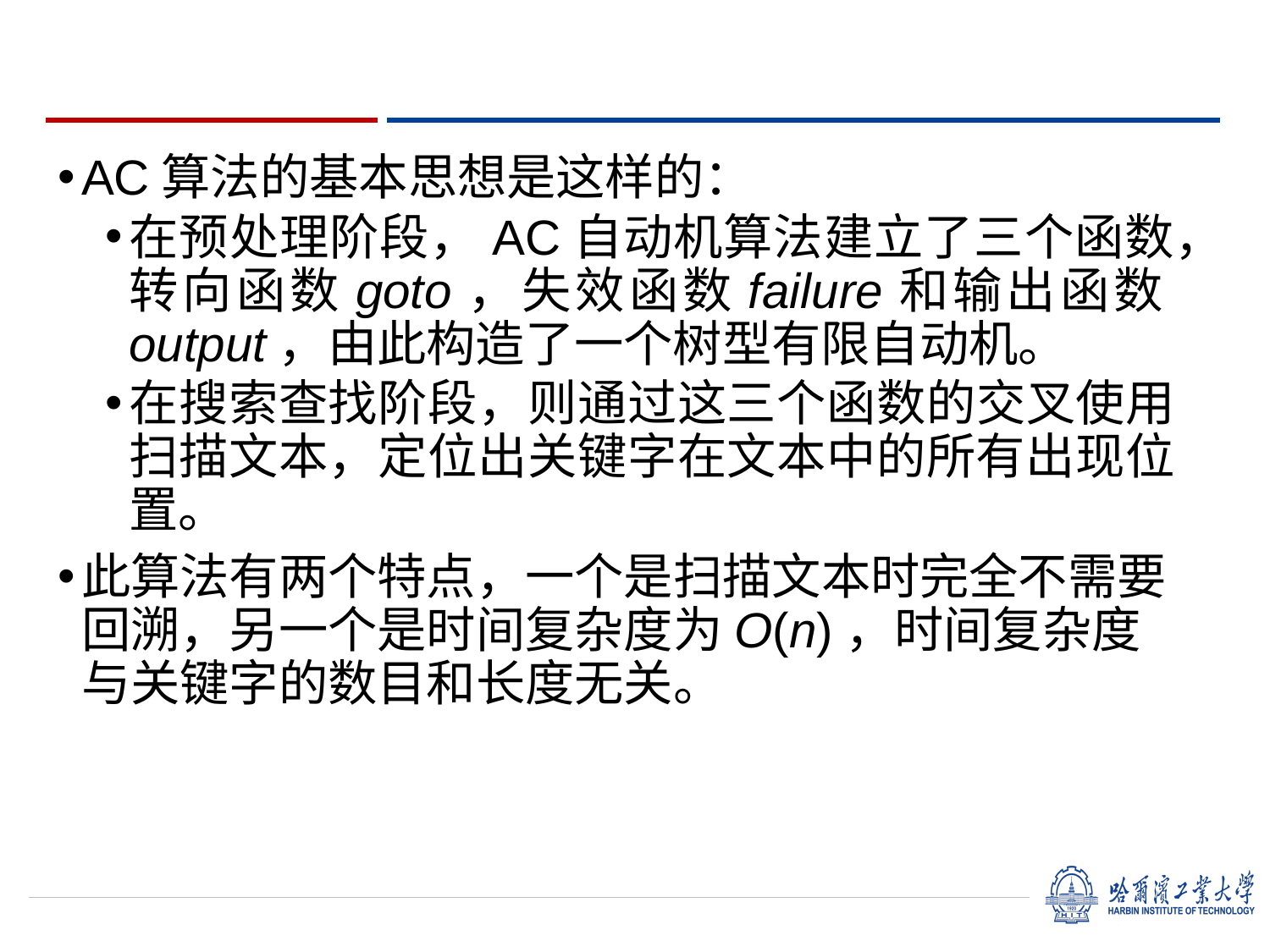

AC算法的基本思想是这样的：
在预处理阶段，AC自动机算法建立了三个函数，转向函数goto，失效函数failure和输出函数output，由此构造了一个树型有限自动机。
在搜索查找阶段，则通过这三个函数的交叉使用扫描文本，定位出关键字在文本中的所有出现位置。
此算法有两个特点，一个是扫描文本时完全不需要回溯，另一个是时间复杂度为O(n)，时间复杂度与关键字的数目和长度无关。